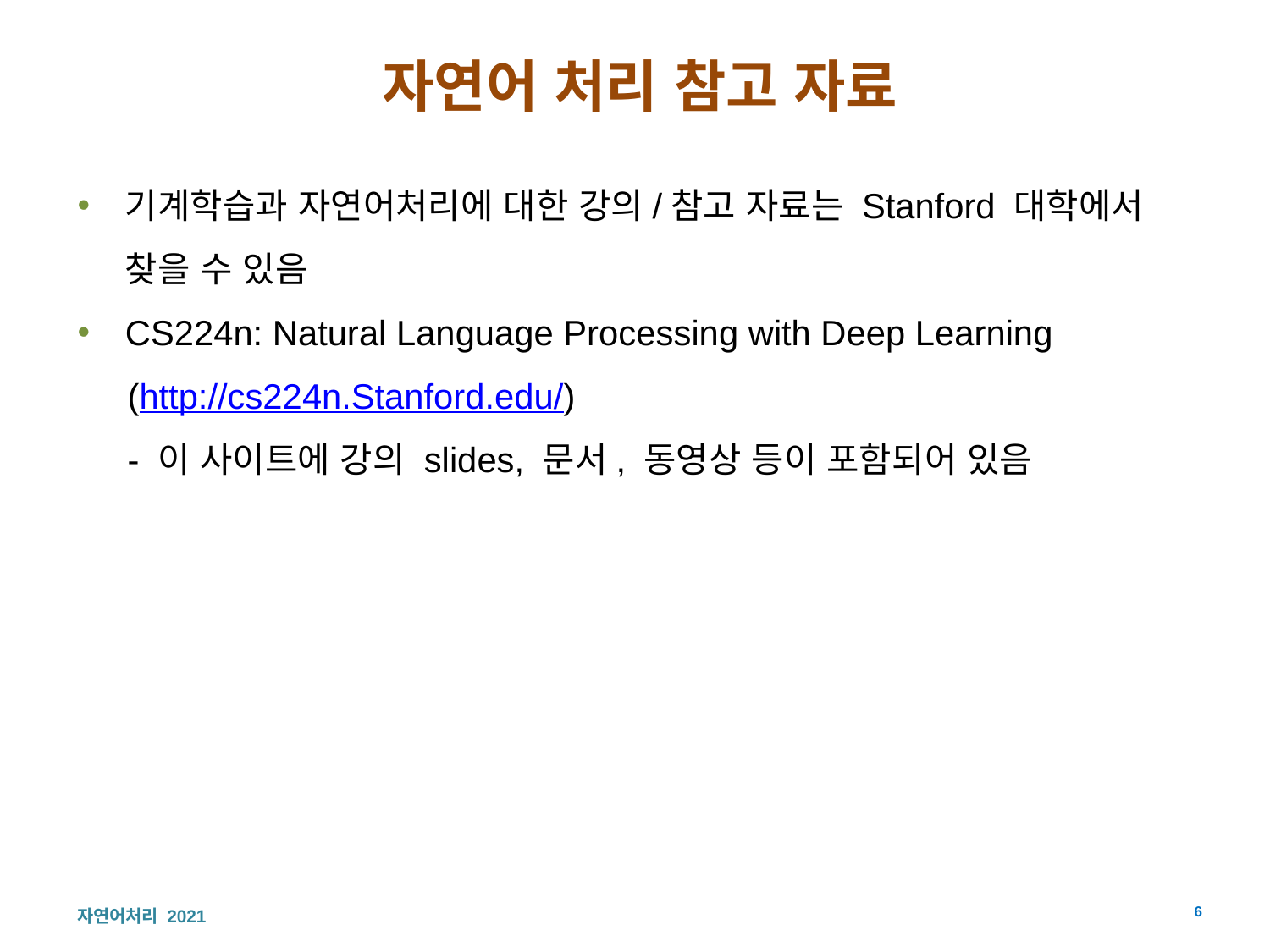

# 자연어 처리 참고 자료
기계학습과 자연어처리에 대한 강의/참고 자료는 Stanford 대학에서 찾을 수 있음
CS224n: Natural Language Processing with Deep Learning
(http://cs224n.Stanford.edu/)
- 이 사이트에 강의 slides, 문서, 동영상 등이 포함되어 있음